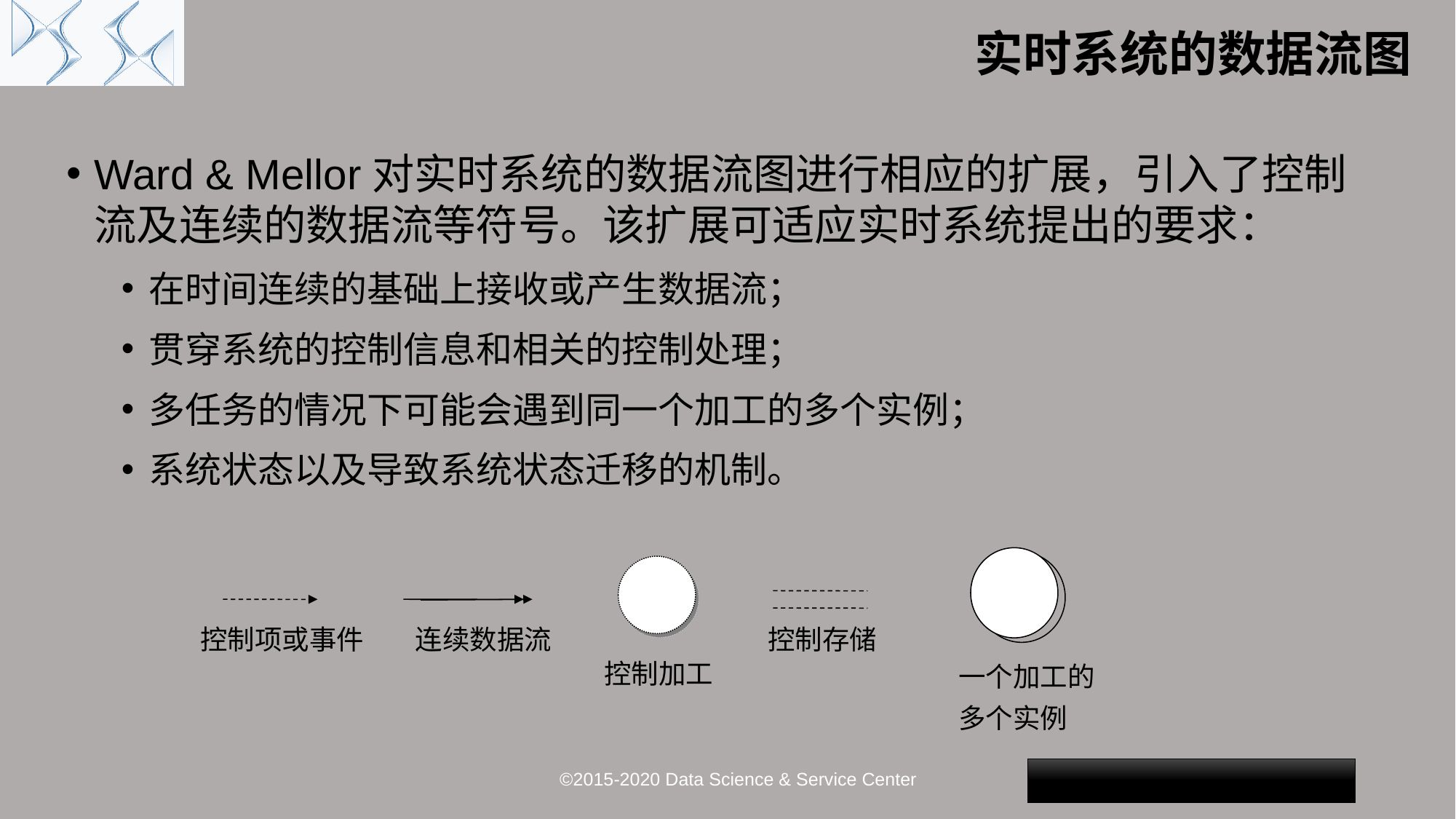

# 实时系统的数据流图
Ward & Mellor对实时系统的数据流图进行相应的扩展，引入了控制流及连续的数据流等符号。该扩展可适应实时系统提出的要求：
在时间连续的基础上接收或产生数据流；
贯穿系统的控制信息和相关的控制处理；
多任务的情况下可能会遇到同一个加工的多个实例；
系统状态以及导致系统状态迁移的机制。

控制项或事件
连续数据流
控制存储
控制加工
一个加工的
多个实例

©2015-2020 Data Science & Service Center
27